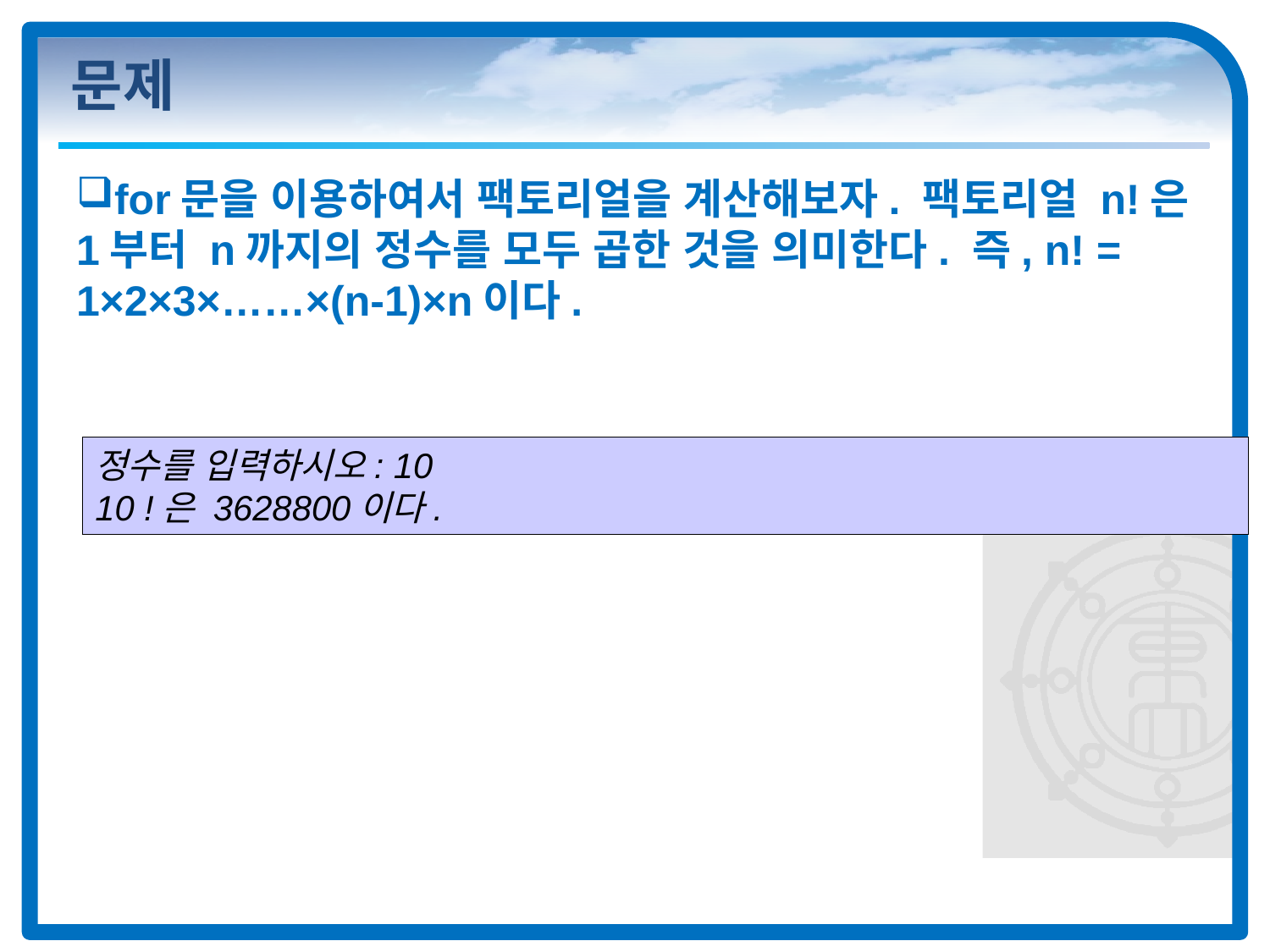

# 문제
for문을 이용하여서 팩토리얼을 계산해보자. 팩토리얼 n!은 1부터 n까지의 정수를 모두 곱한 것을 의미한다. 즉, n! = 1×2×3×……×(n-1)×n이다.
정수를 입력하시오: 10
10 !은 3628800이다.